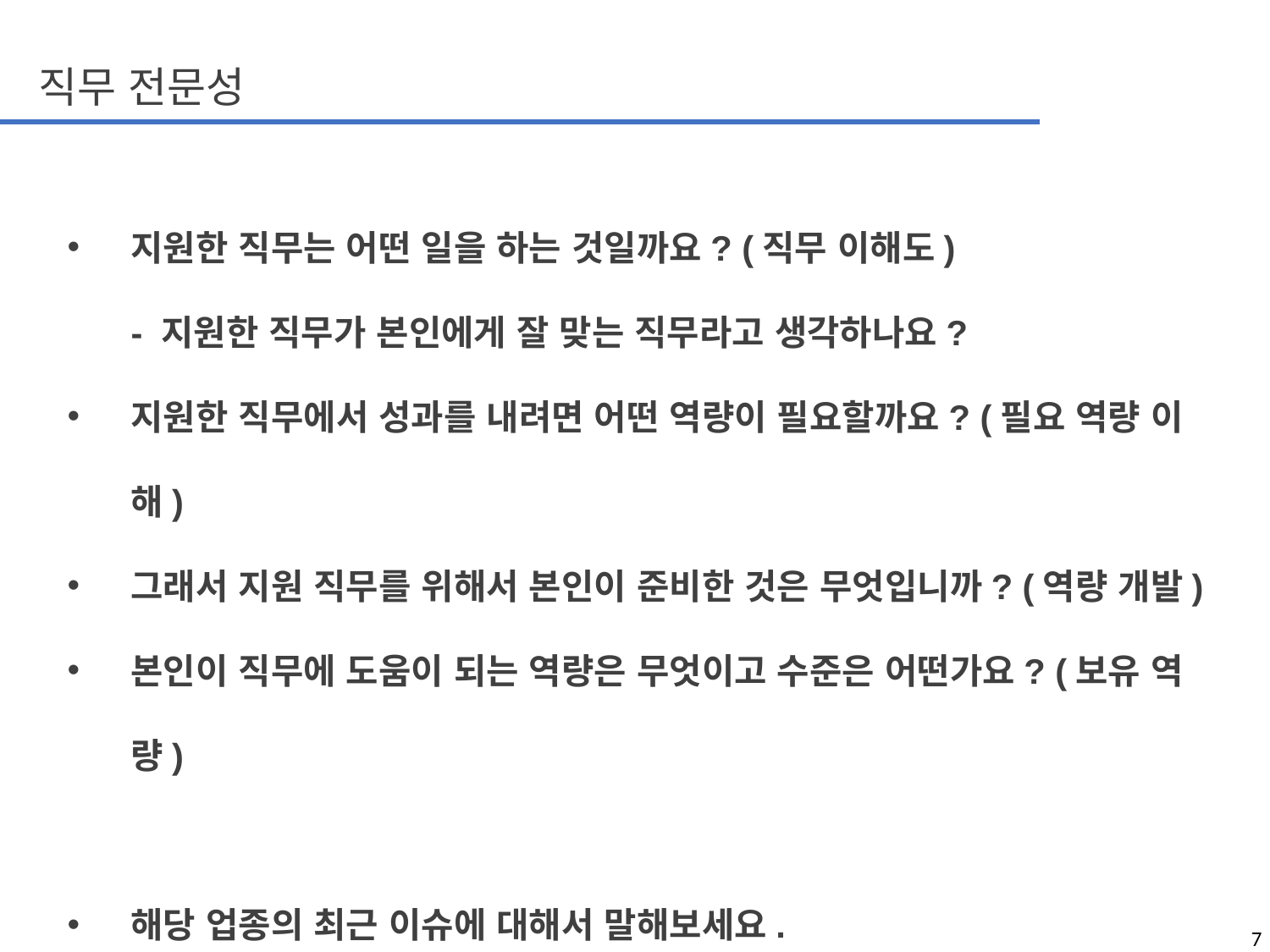

# 직무 전문성
지원한 직무는 어떤 일을 하는 것일까요? (직무 이해도)
- 지원한 직무가 본인에게 잘 맞는 직무라고 생각하나요?
지원한 직무에서 성과를 내려면 어떤 역량이 필요할까요? (필요 역량 이해)
그래서 지원 직무를 위해서 본인이 준비한 것은 무엇입니까? (역량 개발)
본인이 직무에 도움이 되는 역량은 무엇이고 수준은 어떤가요? (보유 역량)
해당 업종의 최근 이슈에 대해서 말해보세요.